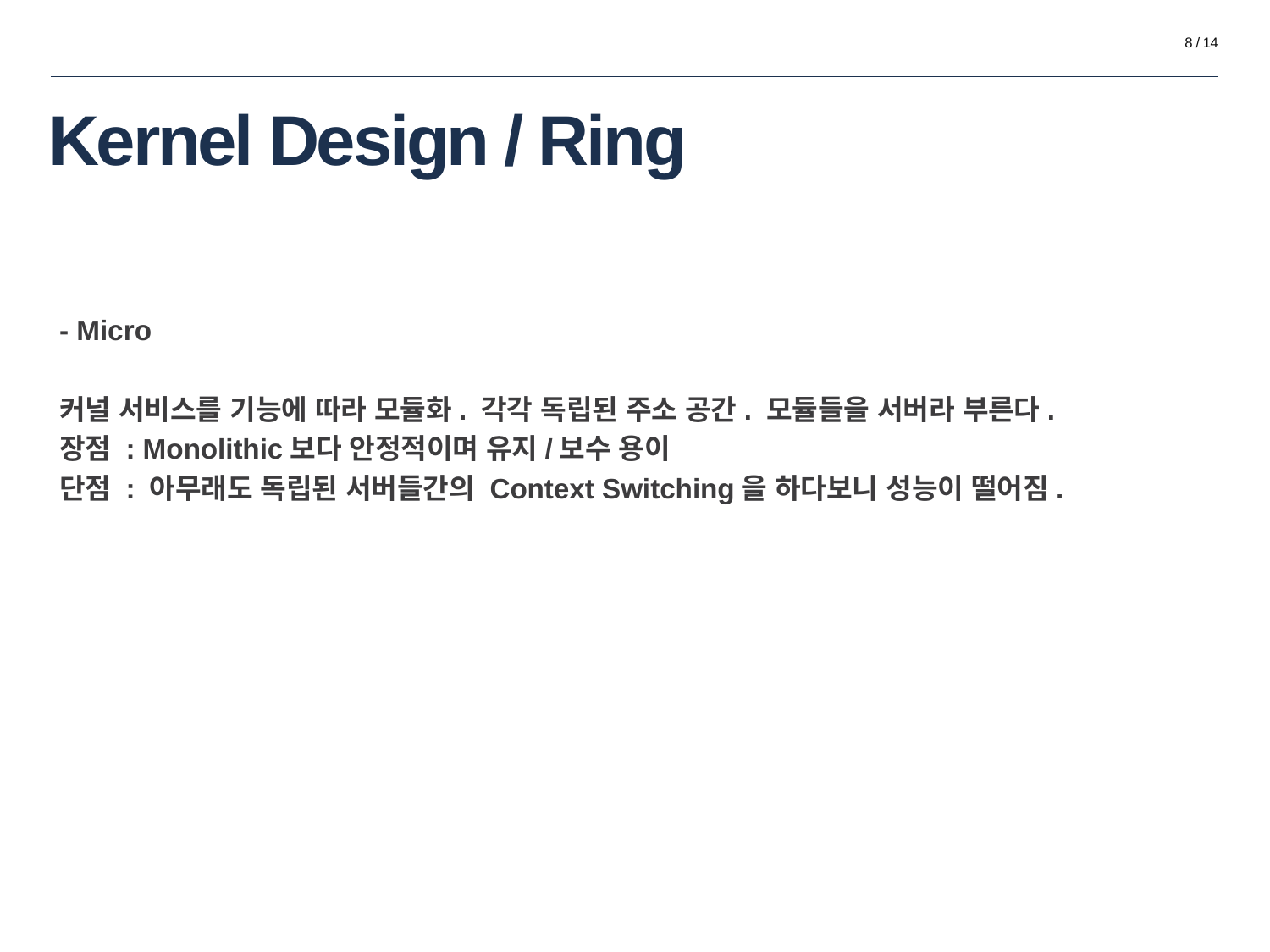

8 / 14
# Kernel Design / Ring

- Micro

커널 서비스를 기능에 따라 모듈화. 각각 독립된 주소 공간. 모듈들을 서버라 부른다.
장점 : Monolithic보다 안정적이며 유지/보수 용이
단점 : 아무래도 독립된 서버들간의 Context Switching을 하다보니 성능이 떨어짐.